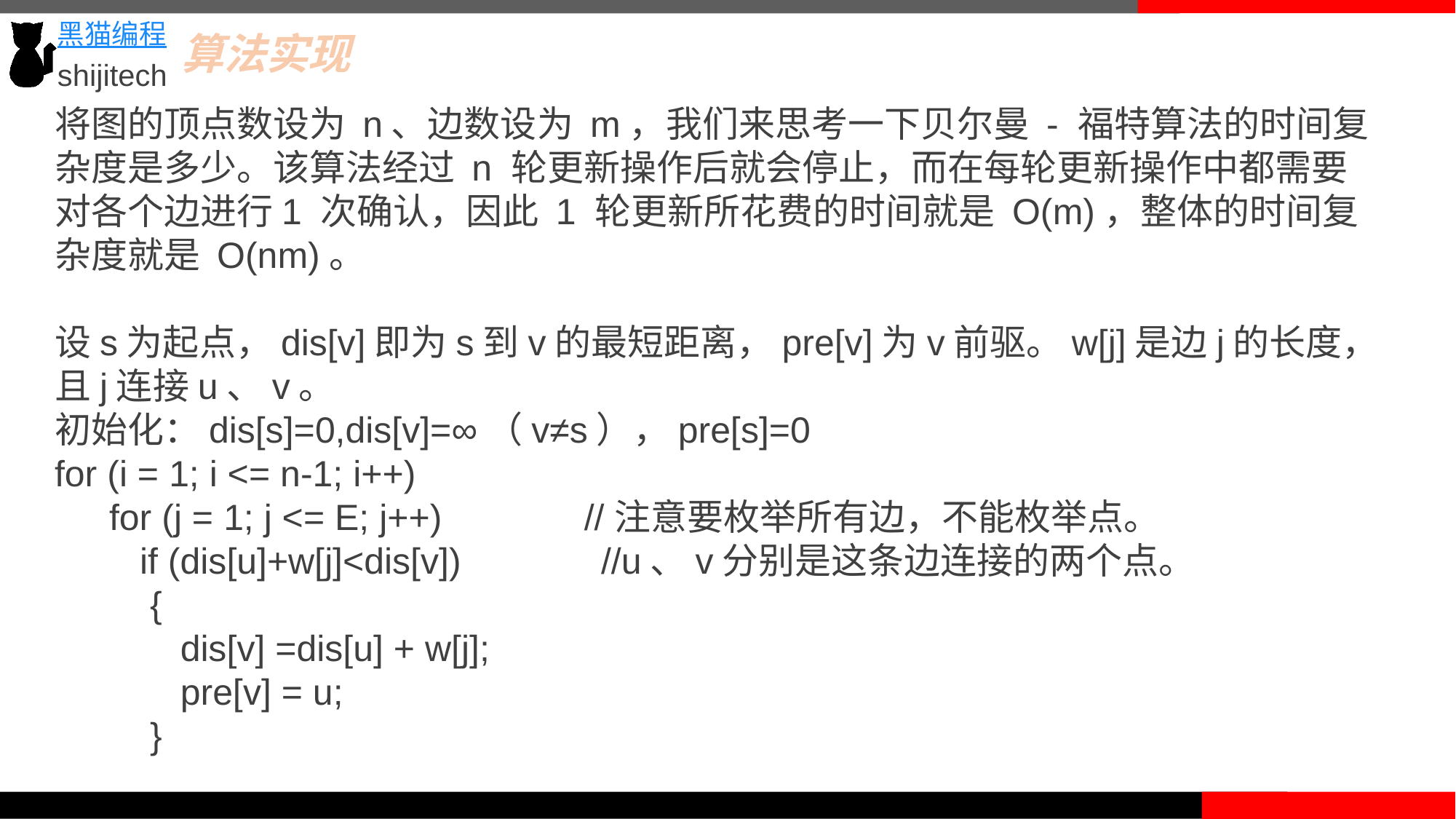

算法实现
将图的顶点数设为 n、边数设为 m，我们来思考一下贝尔曼 - 福特算法的时间复杂度是多少。该算法经过 n 轮更新操作后就会停止，而在每轮更新操作中都需要对各个边进行1 次确认，因此 1 轮更新所花费的时间就是 O(m)，整体的时间复杂度就是 O(nm)。

设s为起点，dis[v]即为s到v的最短距离，pre[v]为v前驱。w[j]是边j的长度，且j连接u、v。
初始化：dis[s]=0,dis[v]=∞（v≠s），pre[s]=0
for (i = 1; i <= n-1; i++)
for (j = 1; j <= E; j++)              //注意要枚举所有边，不能枚举点。
   if (dis[u]+w[j]<dis[v])      　   //u、v分别是这条边连接的两个点。
    {
       dis[v] =dis[u] + w[j];
       pre[v] = u;
    }